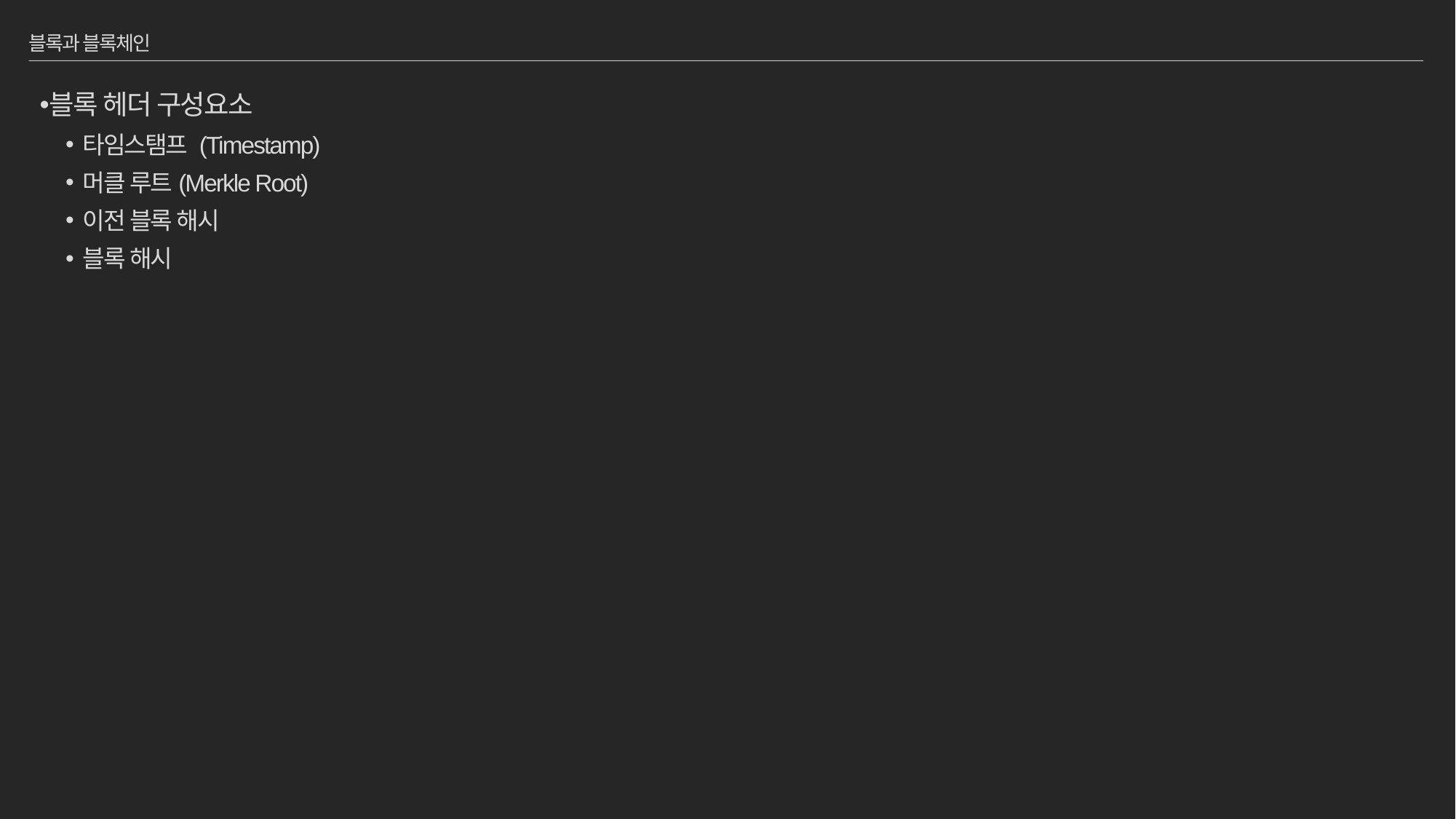

# 블록과 블록체인
블록 헤더 구성요소
타임스탬프 (Timestamp)
머클 루트(Merkle Root)
이전 블록 해시
블록 해시